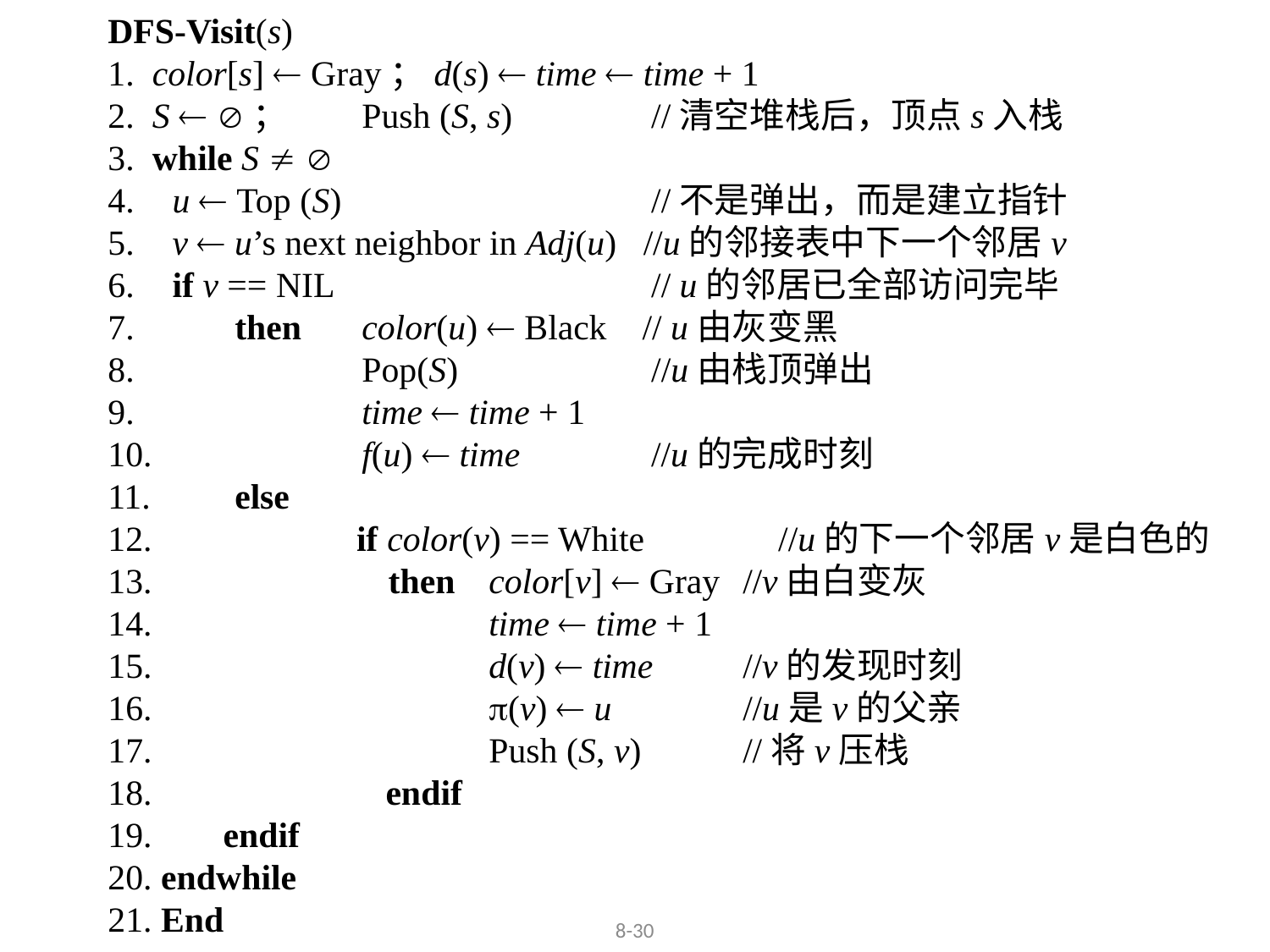

DFS-Visit(s)
1.  color[s] ← Gray；d(s) ← time ← time + 1
2.  S ← ∅；	Push (S, s) 	    //清空堆栈后，顶点s入栈
3.  while S ≠ ∅
4. 	u ← Top (S) 			    //不是弹出，而是建立指针
5. 	v ← u’s next neighbor in Adj(u)   //u的邻接表中下一个邻居v
6. 	if v == nil  			    // u的邻居已全部访问完毕
7. 		then 	color(u) ← Black    // u由灰变黑
8. 			Pop(S) 		    //u由栈顶弹出
9. 			time ← time + 1
10. 			f(u) ← time	    //u的完成时刻
11. 		else
12.                       if color(v) == White	    //u的下一个邻居v是白色的
13. 			   then	color[v] ← Gray 	//v由白变灰
14. 				time ← time + 1
15. 				d(v) ← time 	//v的发现时刻
16. 				π(v) ← u 	//u是v的父亲
17. 				Push (S, v) 	//将v压栈
18. 	 	                 endif
19.        endif
20. endwhile
21. End
8-30